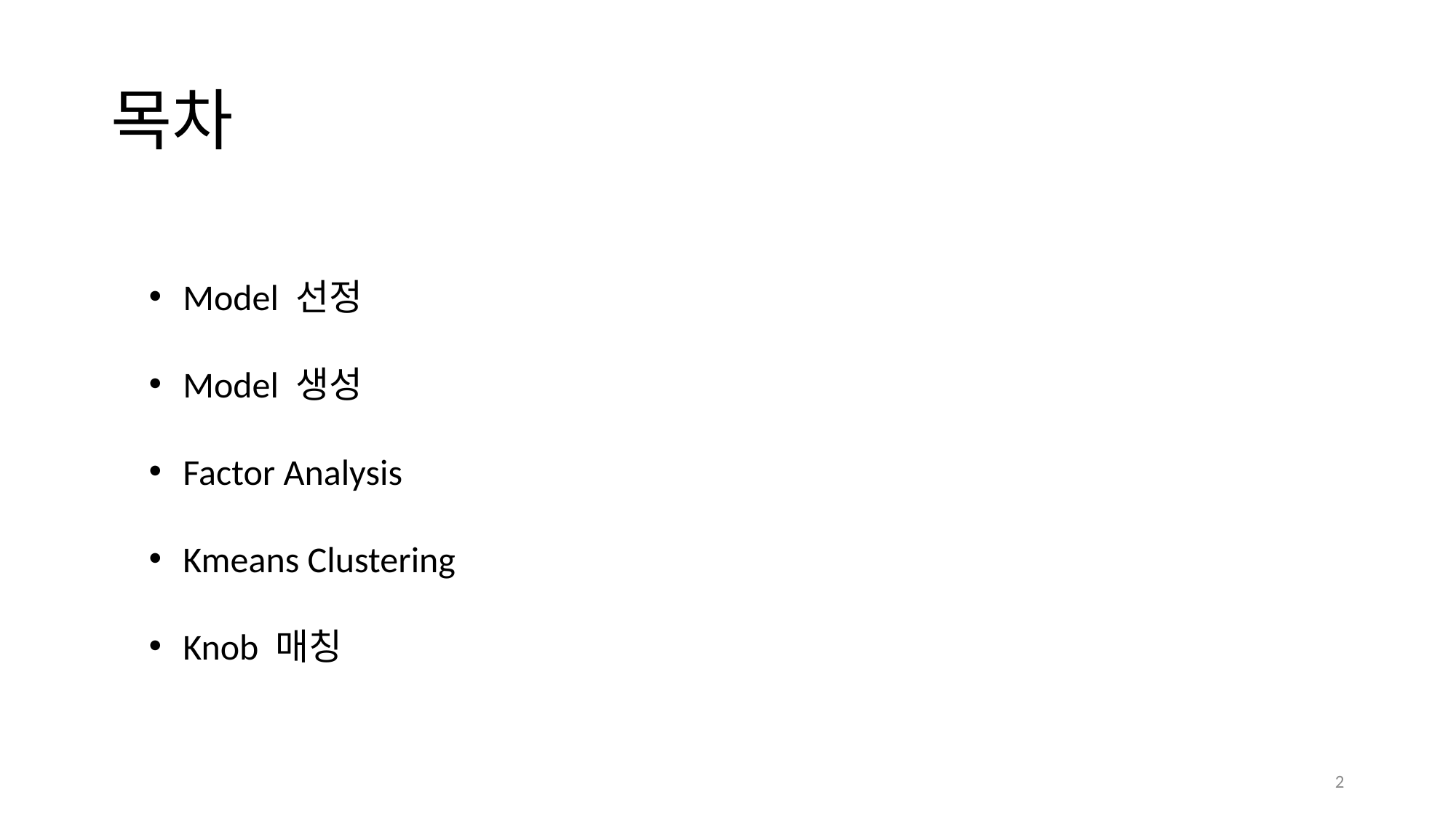

# 목차
Model 선정
Model 생성
Factor Analysis
Kmeans Clustering
Knob 매칭

2